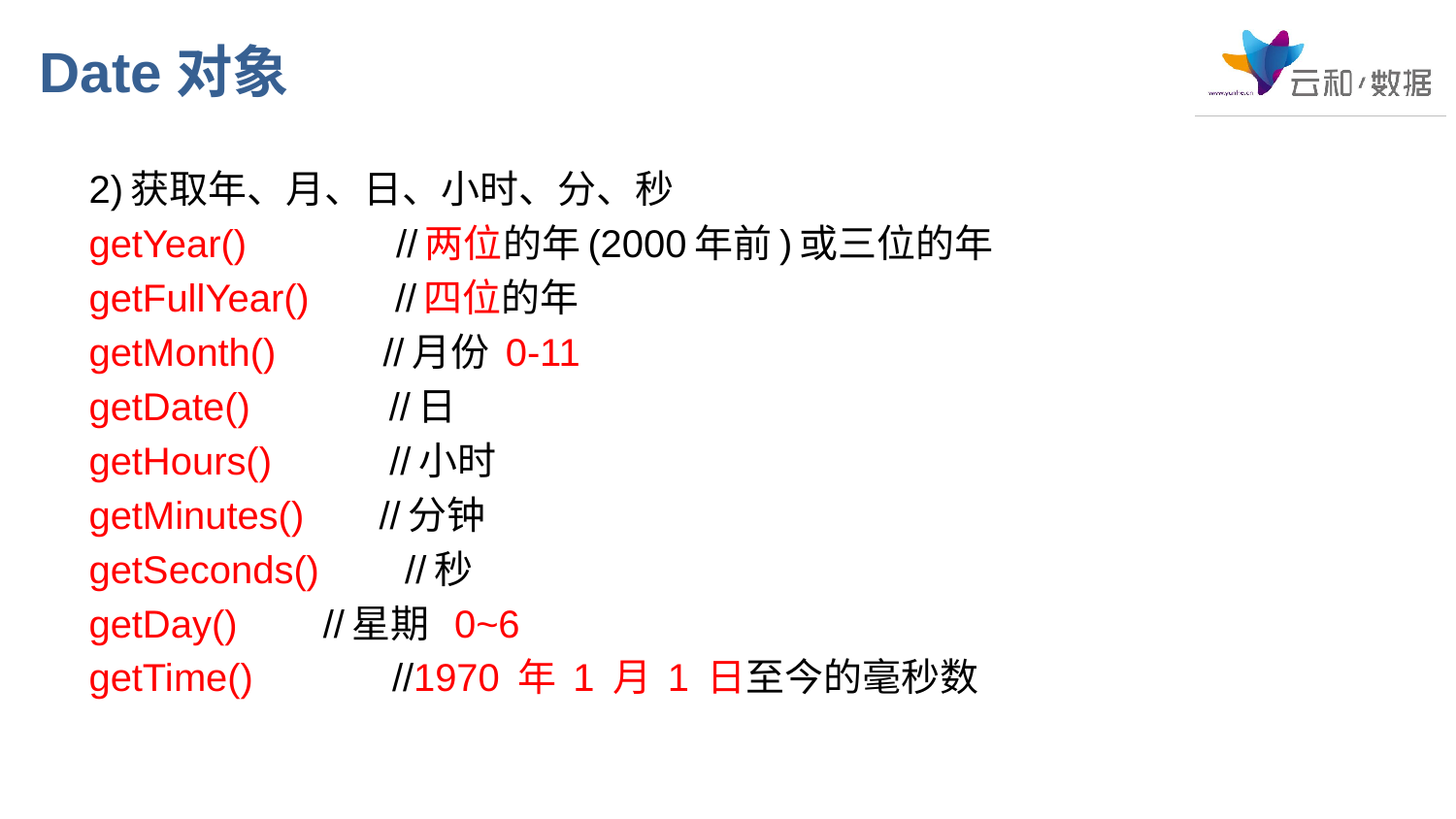

# Date对象
2)获取年、月、日、小时、分、秒
getYear()              //两位的年(2000年前)或三位的年
getFullYear()        //四位的年
getMonth()          //月份 0-11
getDate()             //日
getHours()           //小时
getMinutes()       //分钟
getSeconds()        //秒
getDay()        //星期  0~6
getTime()             //1970 年 1 月 1 日至今的毫秒数
19